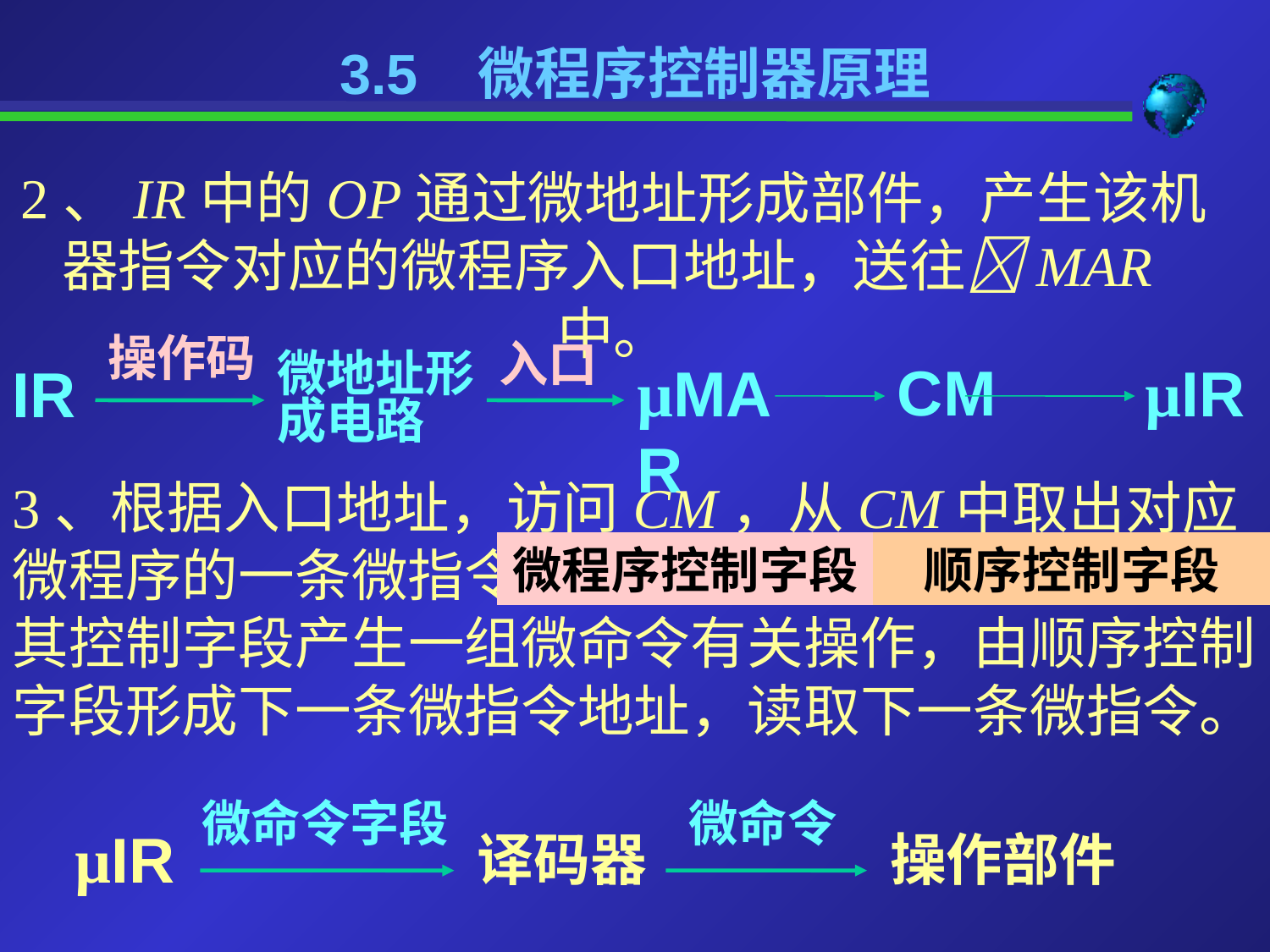

3.5   微程序控制器原理
2、IR中的OP通过微地址形成部件，产生该机器指令对应的微程序入口地址，送往μMAR中。
入口
操作码
CM
微地址形成电路
µMAR
µIR
IR

3、根据入口地址，访问CM，从CM中取出对应微程序的一条微指令，
其控制字段产生一组微命令有关操作，由顺序控制字段形成下一条微指令地址，读取下一条微指令。
微程序控制字段
顺序控制字段
微命令字段
微命令
µIR
译码器
操作部件
71